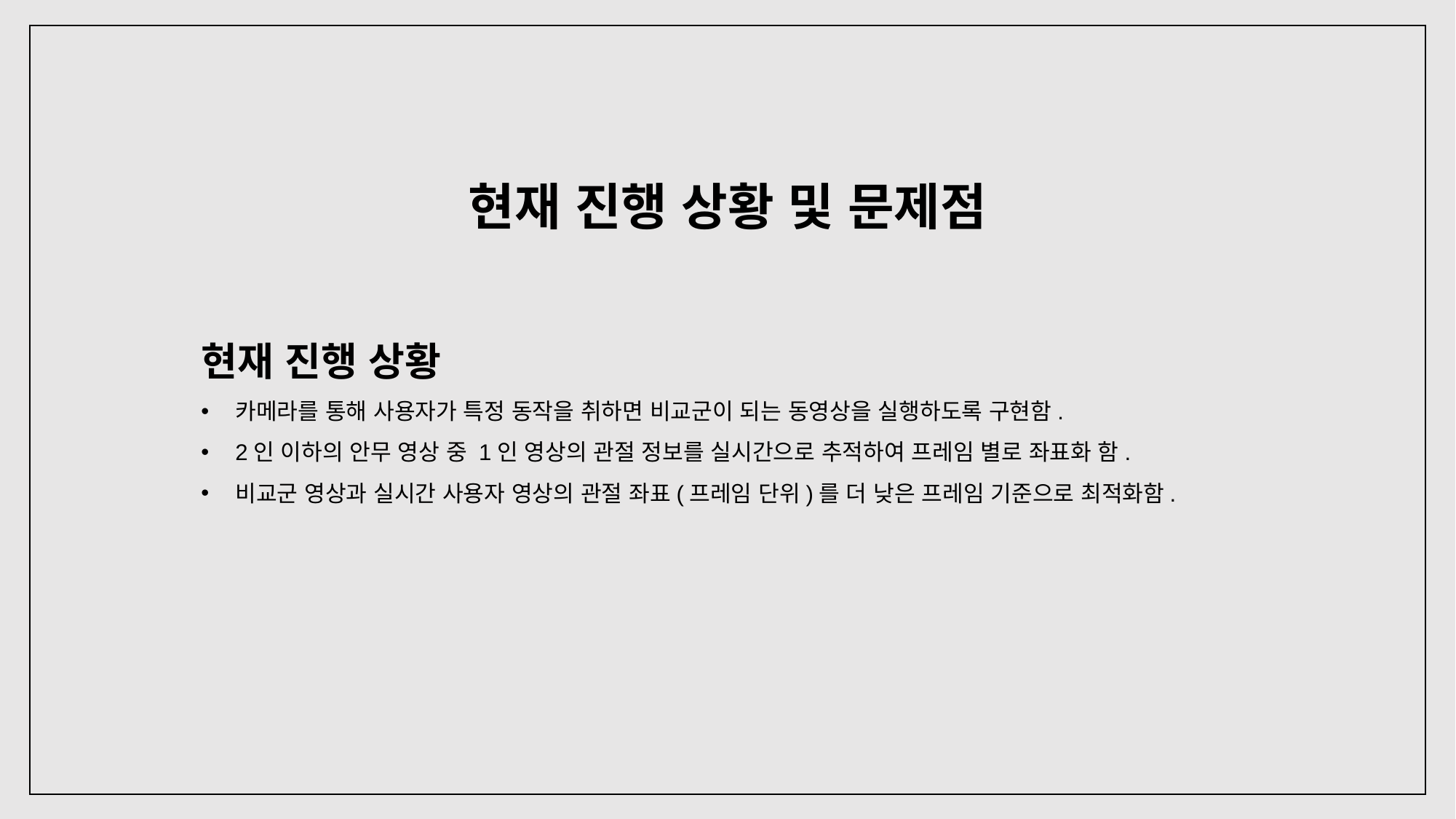

현재 진행 상황 및 문제점
현재 진행 상황
카메라를 통해 사용자가 특정 동작을 취하면 비교군이 되는 동영상을 실행하도록 구현함.
2인 이하의 안무 영상 중 1인 영상의 관절 정보를 실시간으로 추적하여 프레임 별로 좌표화 함.
비교군 영상과 실시간 사용자 영상의 관절 좌표(프레임 단위)를 더 낮은 프레임 기준으로 최적화함.